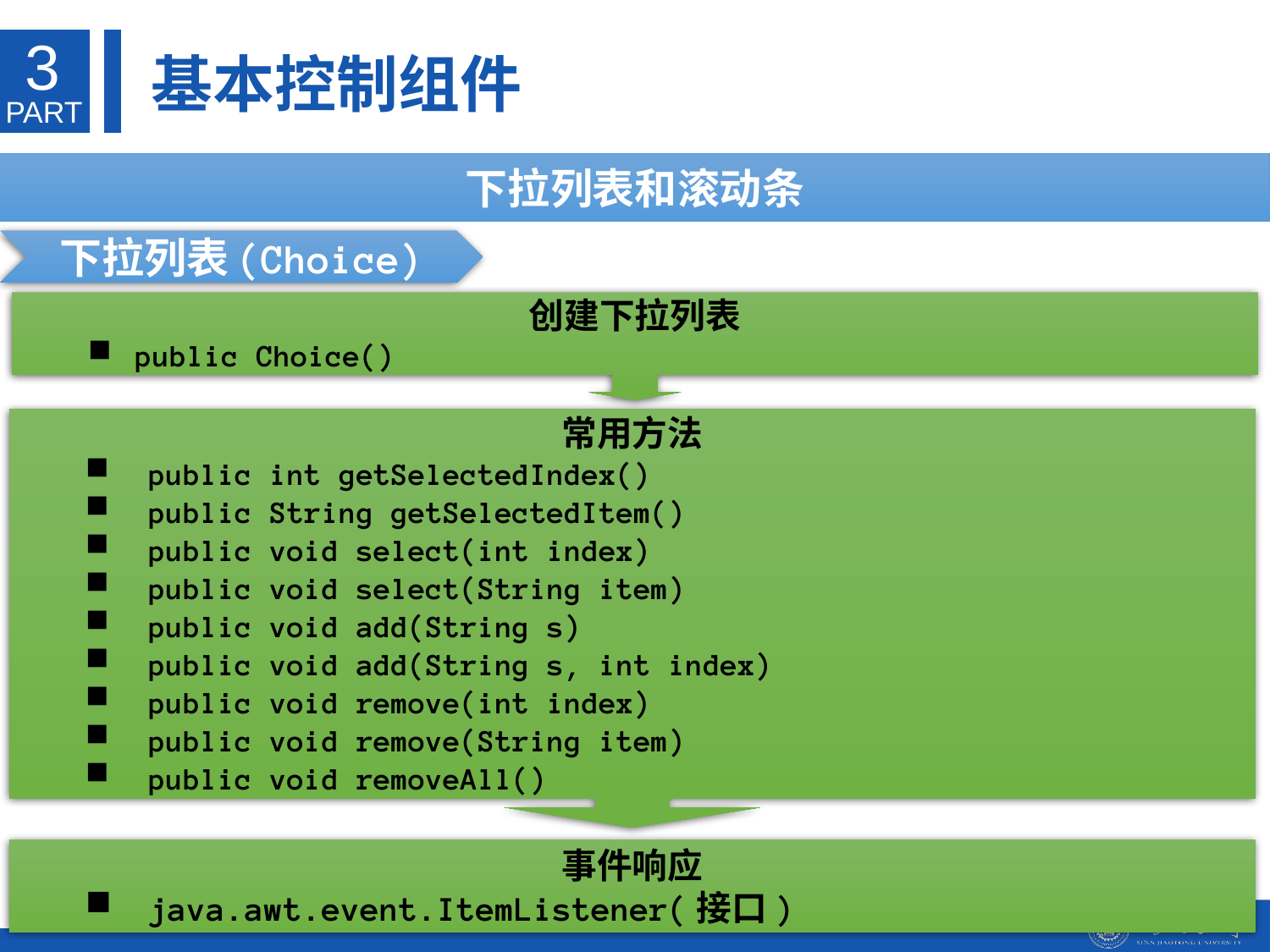

3
基本控制组件
PART
下拉列表和滚动条
下拉列表(Choice)
创建下拉列表
public Choice()
常用方法
public int getSelectedIndex()
public String getSelectedItem()
public void select(int index)
public void select(String item)
public void add(String s)
public void add(String s, int index)
public void remove(int index)
public void remove(String item)
public void removeAll()
事件响应
java.awt.event.ItemListener(接口)